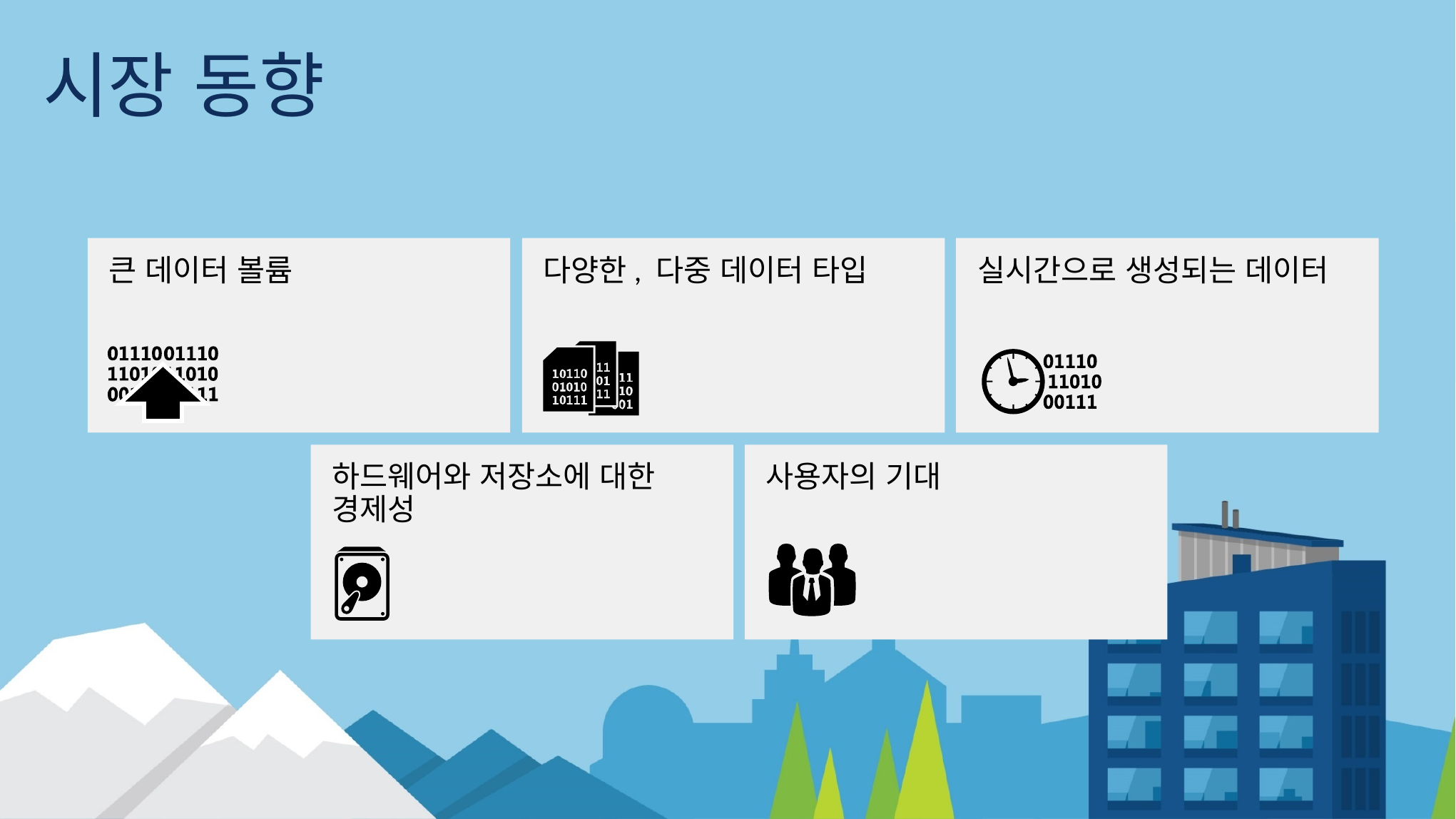

# 시장 동향
큰 데이터 볼륨

다양한, 다중 데이터 타입

실시간으로 생성되는 데이터

하드웨어와 저장소에 대한 경제성

사용자의 기대